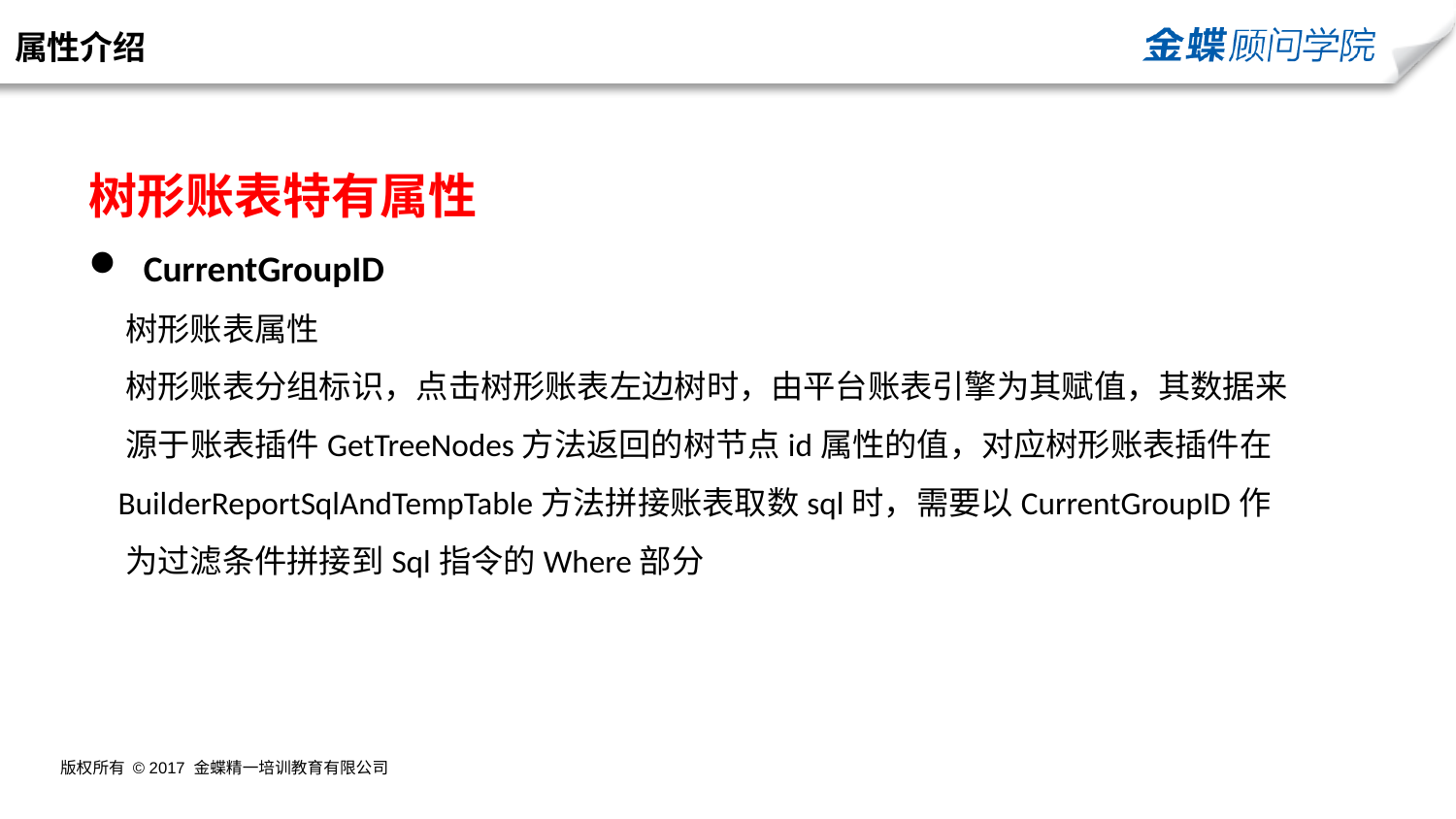

属性介绍

树形账表特有属性
CurrentGroupID
    树形账表属性
    树形账表分组标识，点击树形账表左边树时，由平台账表引擎为其赋值，其数据来
    源于账表插件GetTreeNodes方法返回的树节点id属性的值，对应树形账表插件在
    BuilderReportSqlAndTempTable方法拼接账表取数sql时，需要以CurrentGroupID作
    为过滤条件拼接到Sql指令的Where部分